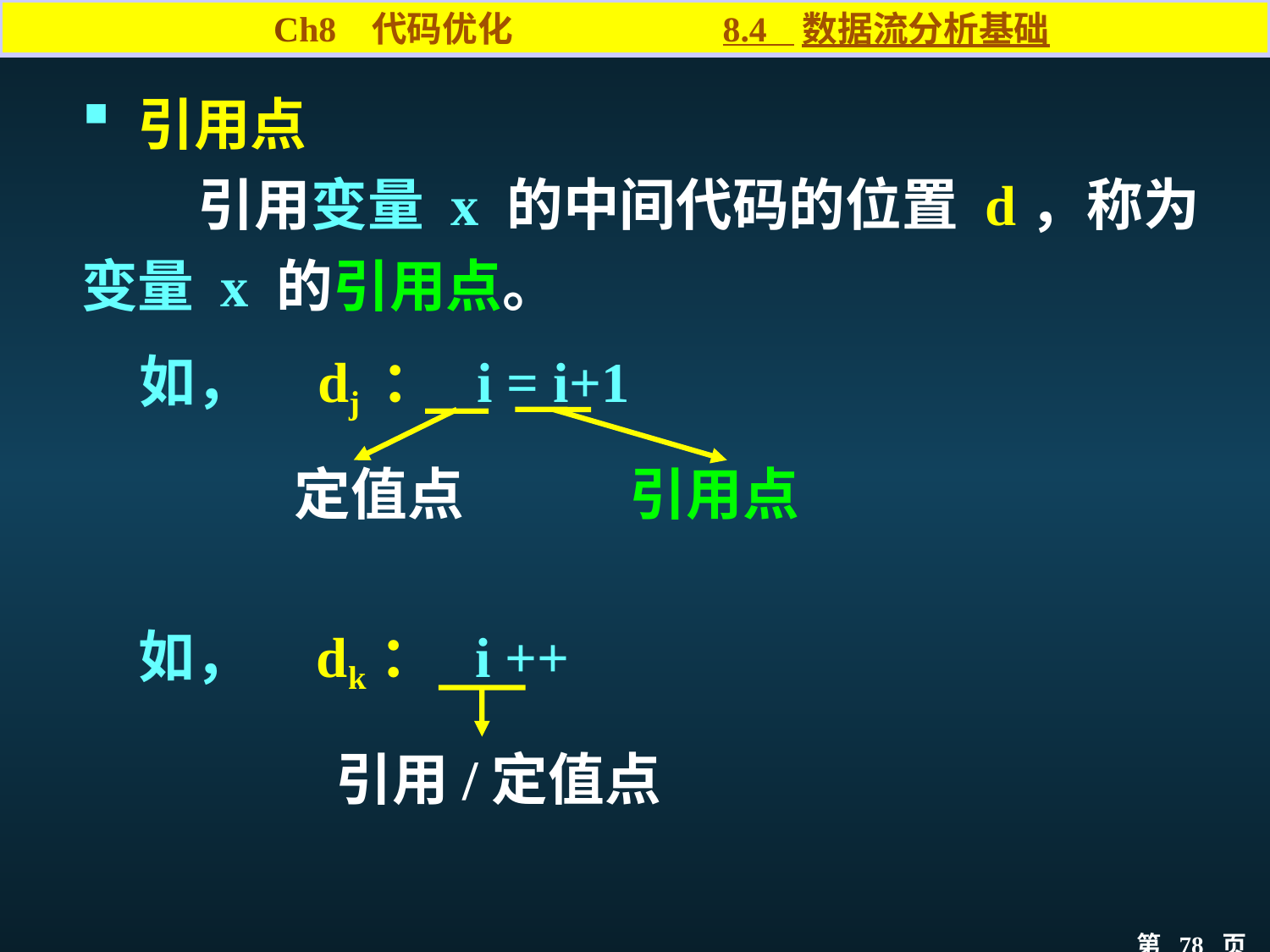

Ch8   代码优化                         8.4   数据流分析基础
 引用点
        引用变量 x 的中间代码的位置 d，称为变量 x 的引用点。
       如，    dj ：  i = i+1

定值点

引用点
       如，    dk：  i ++

引用/定值点